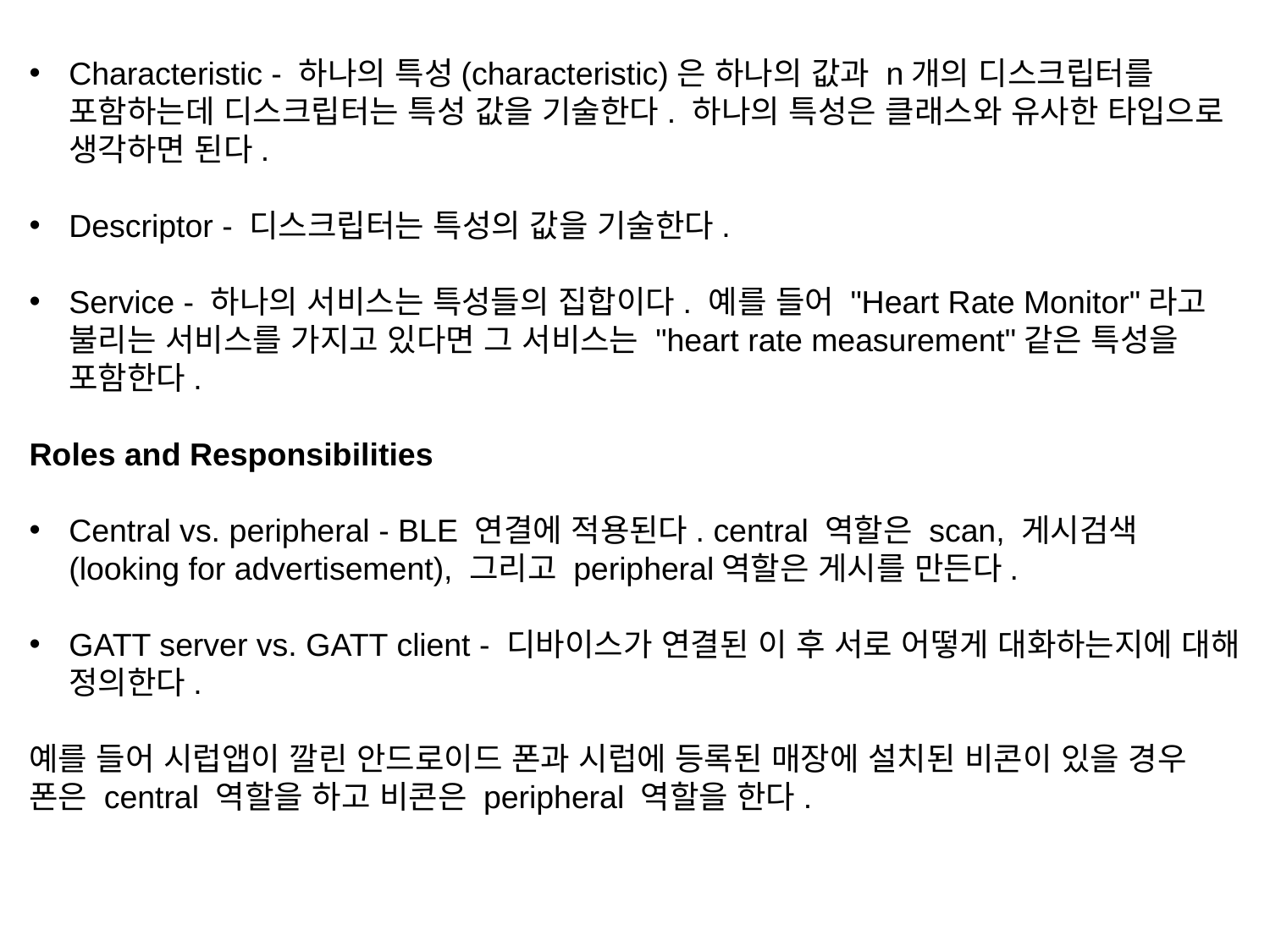

Characteristic - 하나의 특성(characteristic)은 하나의 값과 n개의 디스크립터를 포함하는데 디스크립터는 특성 값을 기술한다. 하나의 특성은 클래스와 유사한 타입으로 생각하면 된다.

Descriptor - 디스크립터는 특성의 값을 기술한다.

Service - 하나의 서비스는 특성들의 집합이다. 예를 들어 "Heart Rate Monitor"라고 불리는 서비스를 가지고 있다면 그 서비스는 "heart rate measurement"같은 특성을 포함한다.

Roles and Responsibilities

Central vs. peripheral - BLE 연결에 적용된다. central 역할은 scan, 게시검색(looking for advertisement), 그리고 peripheral역할은 게시를 만든다.

GATT server vs. GATT client - 디바이스가 연결된 이 후 서로 어떻게 대화하는지에 대해 정의한다.

예를 들어 시럽앱이 깔린 안드로이드 폰과 시럽에 등록된 매장에 설치된 비콘이 있을 경우 폰은 central 역할을 하고 비콘은 peripheral 역할을 한다.